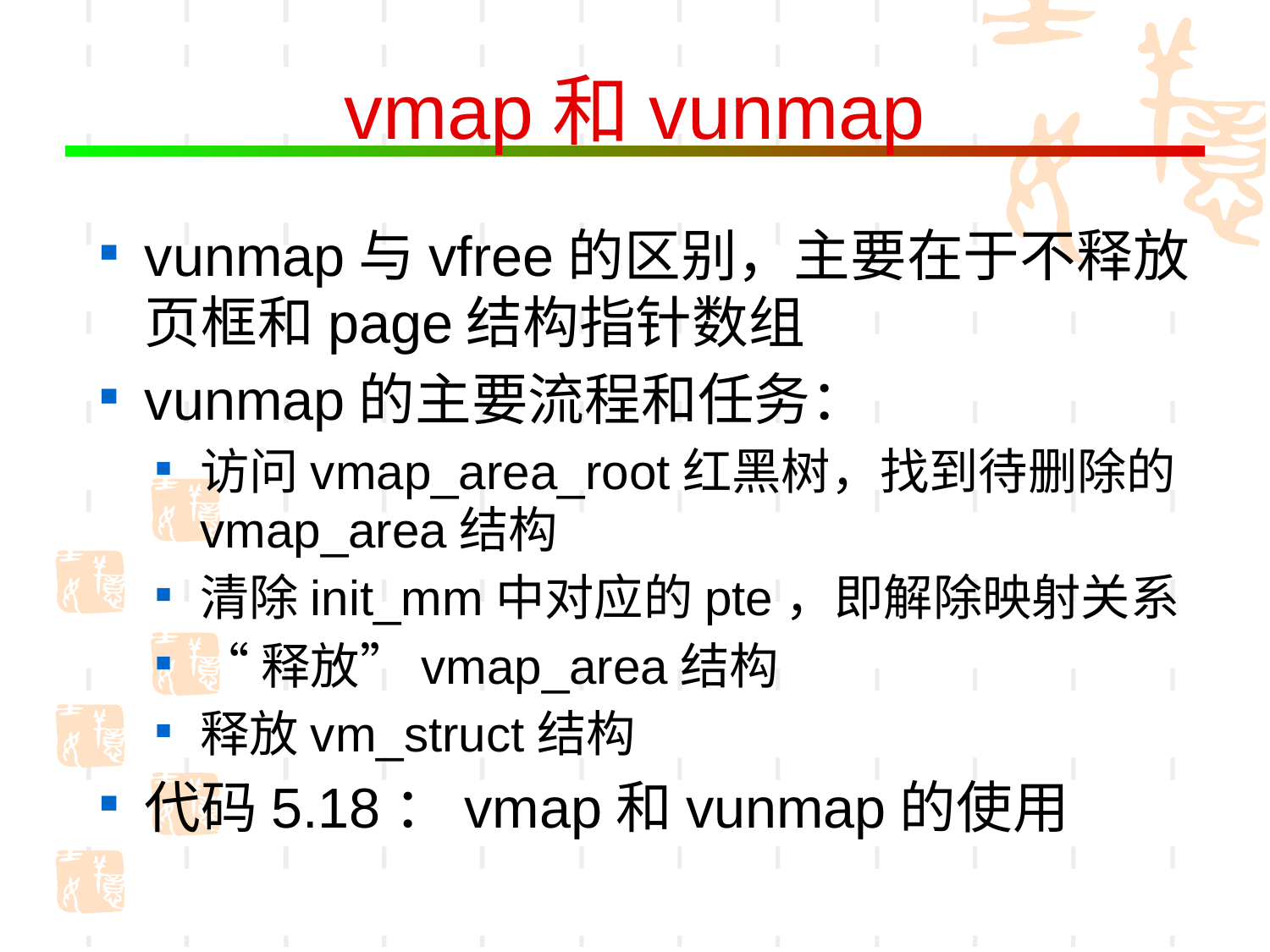

# vmap和vunmap
vunmap与vfree的区别，主要在于不释放页框和page结构指针数组
vunmap的主要流程和任务：
访问vmap_area_root红黑树，找到待删除的vmap_area结构
清除init_mm中对应的pte，即解除映射关系
“释放”vmap_area结构
释放vm_struct结构
代码5.18：vmap和vunmap的使用